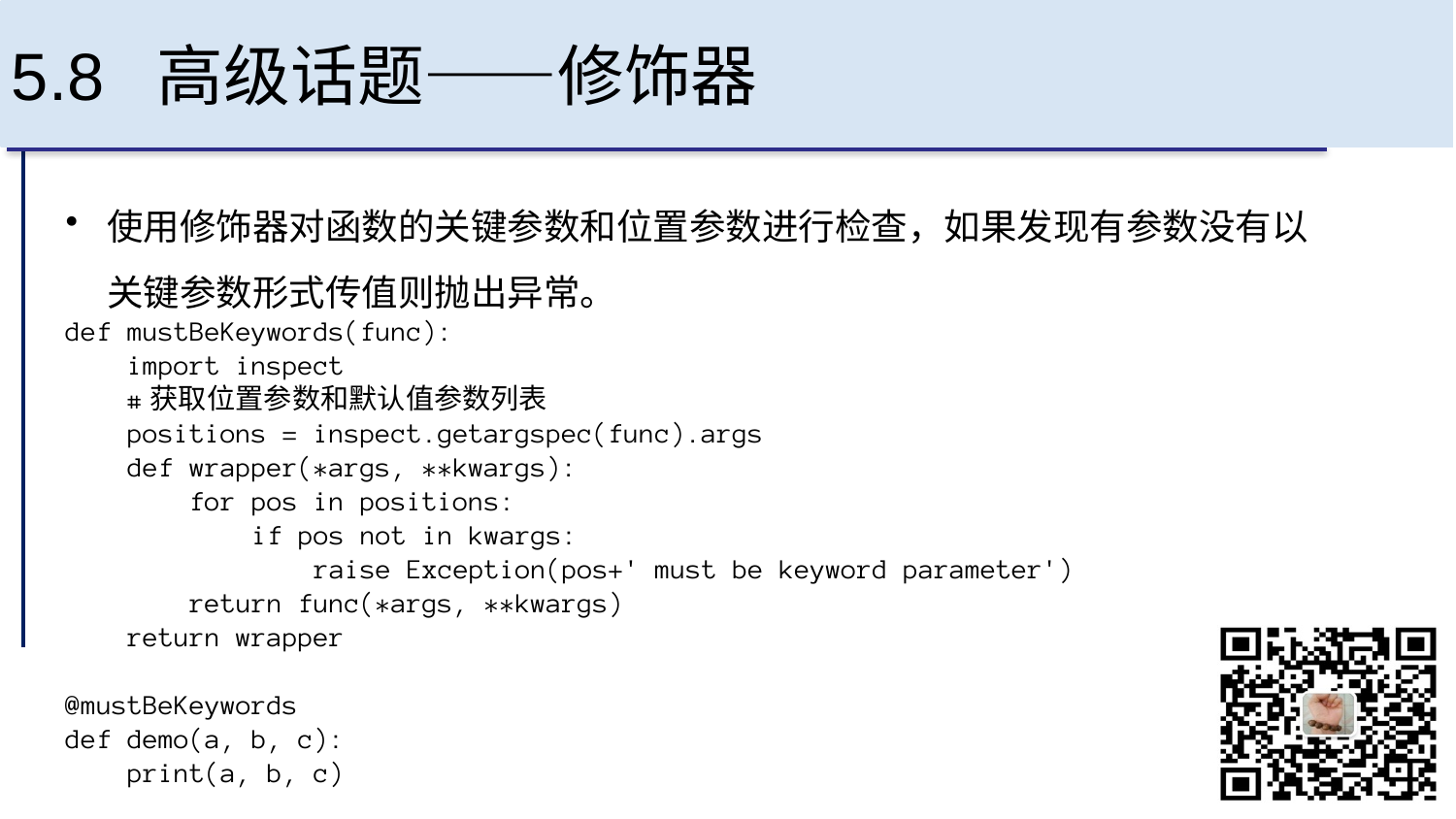

# 5.8  高级话题——修饰器
使用修饰器对函数的关键参数和位置参数进行检查，如果发现有参数没有以关键参数形式传值则抛出异常。
def mustBeKeywords(func):
    import inspect
    #获取位置参数和默认值参数列表
    positions = inspect.getargspec(func).args
    def wrapper(*args, **kwargs):
        for pos in positions:
            if pos not in kwargs:
                raise Exception(pos+' must be keyword parameter')
        return func(*args, **kwargs)
    return wrapper

@mustBeKeywords
def demo(a, b, c):
    print(a, b, c)